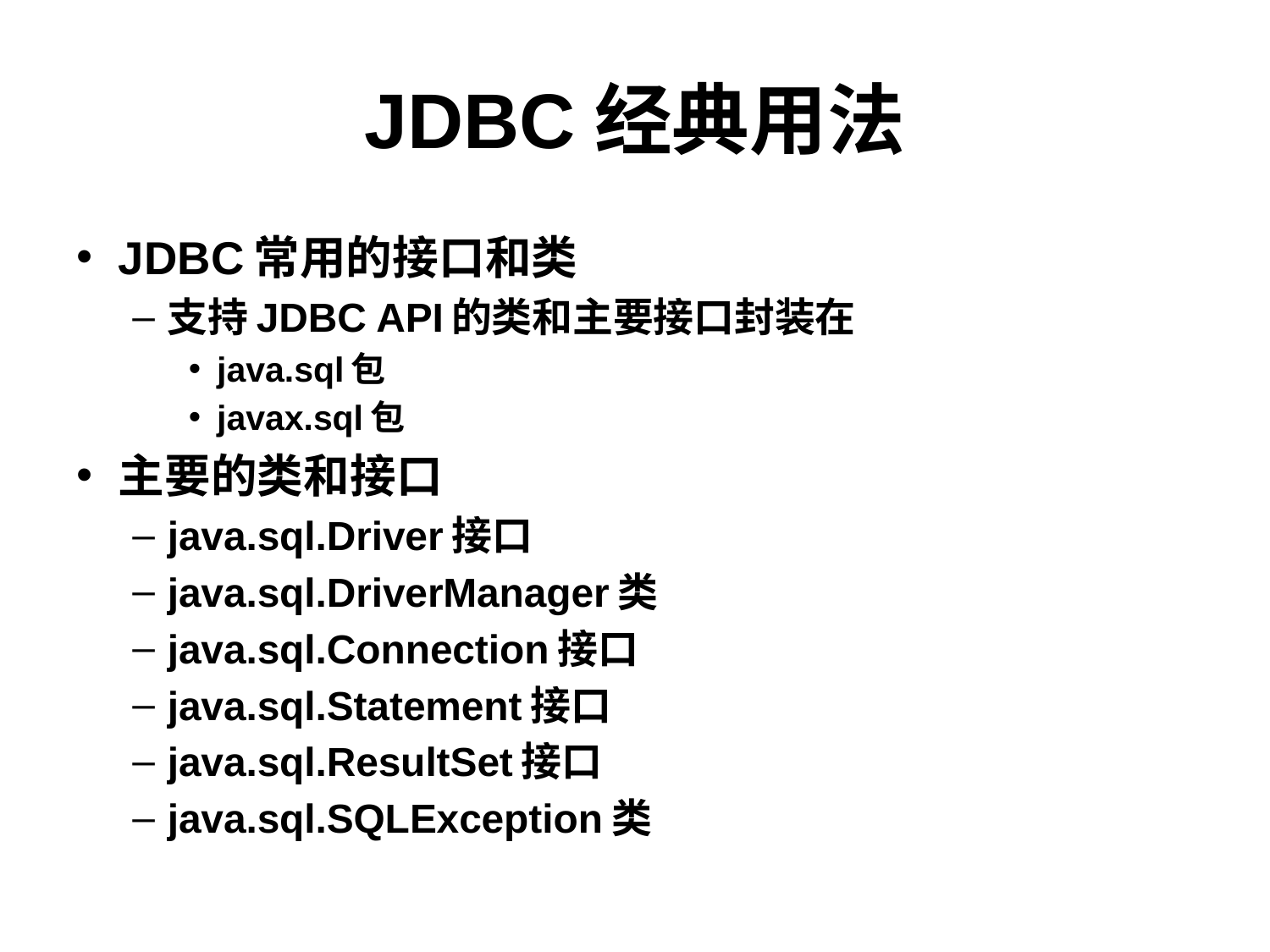

# JDBC经典用法
JDBC常用的接口和类
支持JDBC API的类和主要接口封装在
java.sql包
javax.sql包
主要的类和接口
java.sql.Driver接口
java.sql.DriverManager类
java.sql.Connection接口
java.sql.Statement接口
java.sql.ResultSet接口
java.sql.SQLException类